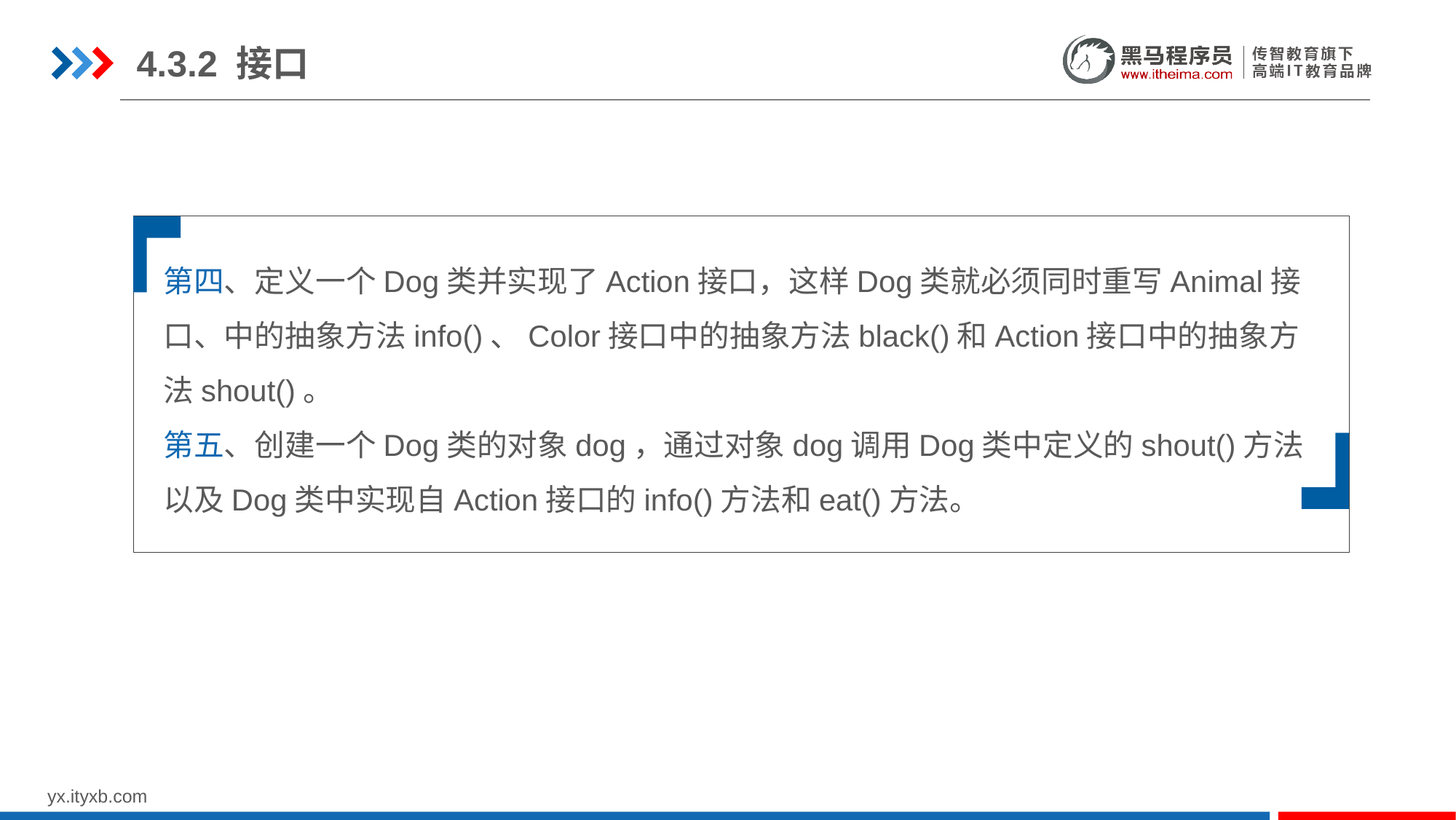

4.3.2 接口

第四、定义一个Dog类并实现了Action接口，这样Dog类就必须同时重写Animal接口、中的抽象方法info()、Color接口中的抽象方法black()和Action接口中的抽象方法shout()。
第五、创建一个Dog类的对象dog，通过对象dog调用Dog类中定义的shout()方法以及Dog类中实现自Action接口的info()方法和eat()方法。